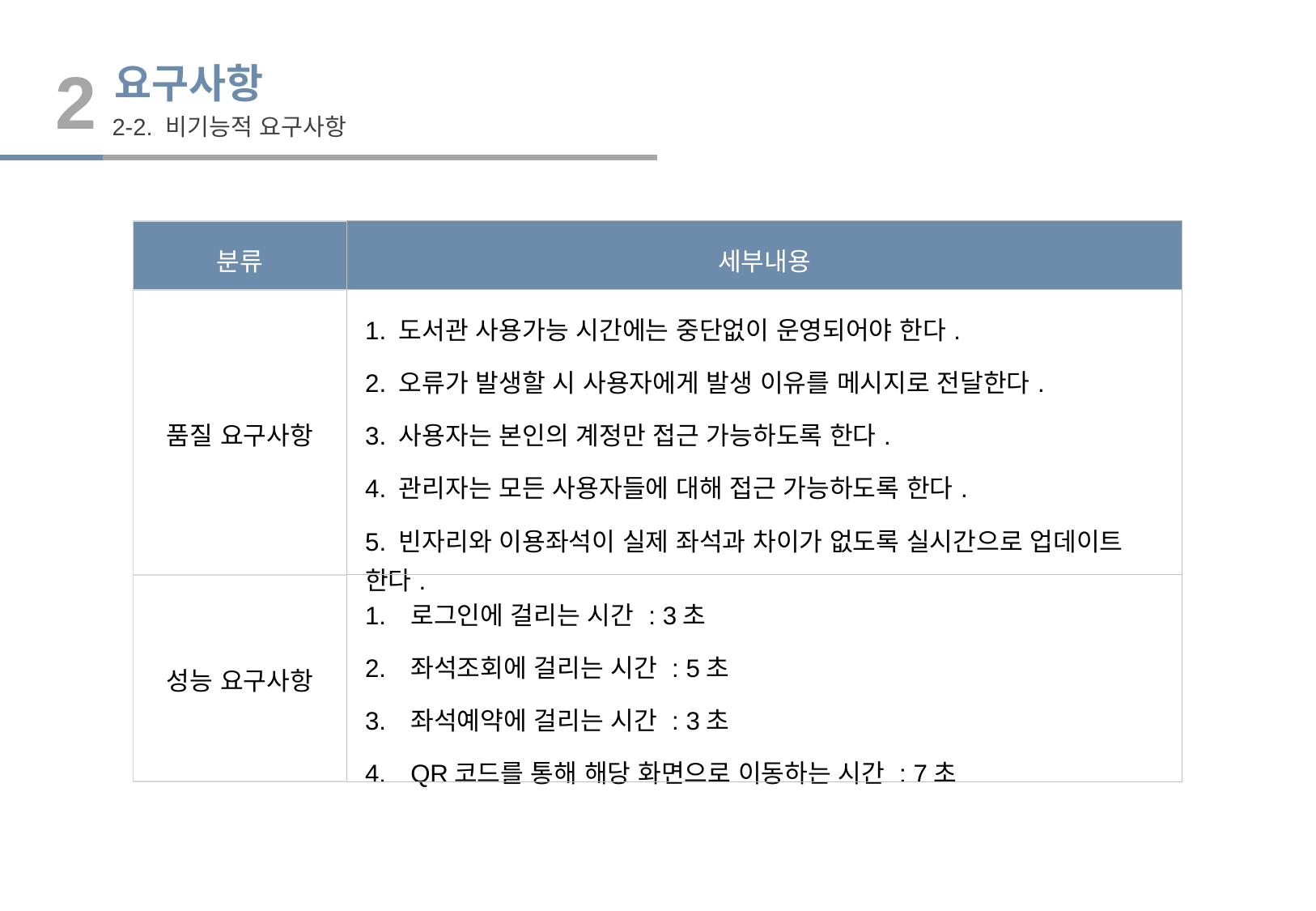

2
요구사항
2-2. 비기능적 요구사항
| 분류 | 세부내용 |
| --- | --- |
| 품질 요구사항 | 1. 도서관 사용가능 시간에는 중단없이 운영되어야 한다. 2. 오류가 발생할 시 사용자에게 발생 이유를 메시지로 전달한다. 3. 사용자는 본인의 계정만 접근 가능하도록 한다. 4. 관리자는 모든 사용자들에 대해 접근 가능하도록 한다. 5. 빈자리와 이용좌석이 실제 좌석과 차이가 없도록 실시간으로 업데이트 한다. |
| 성능 요구사항 | 로그인에 걸리는 시간 : 3초 좌석조회에 걸리는 시간 : 5초 좌석예약에 걸리는 시간 : 3초 QR코드를 통해 해당 화면으로 이동하는 시간 : 7초 |